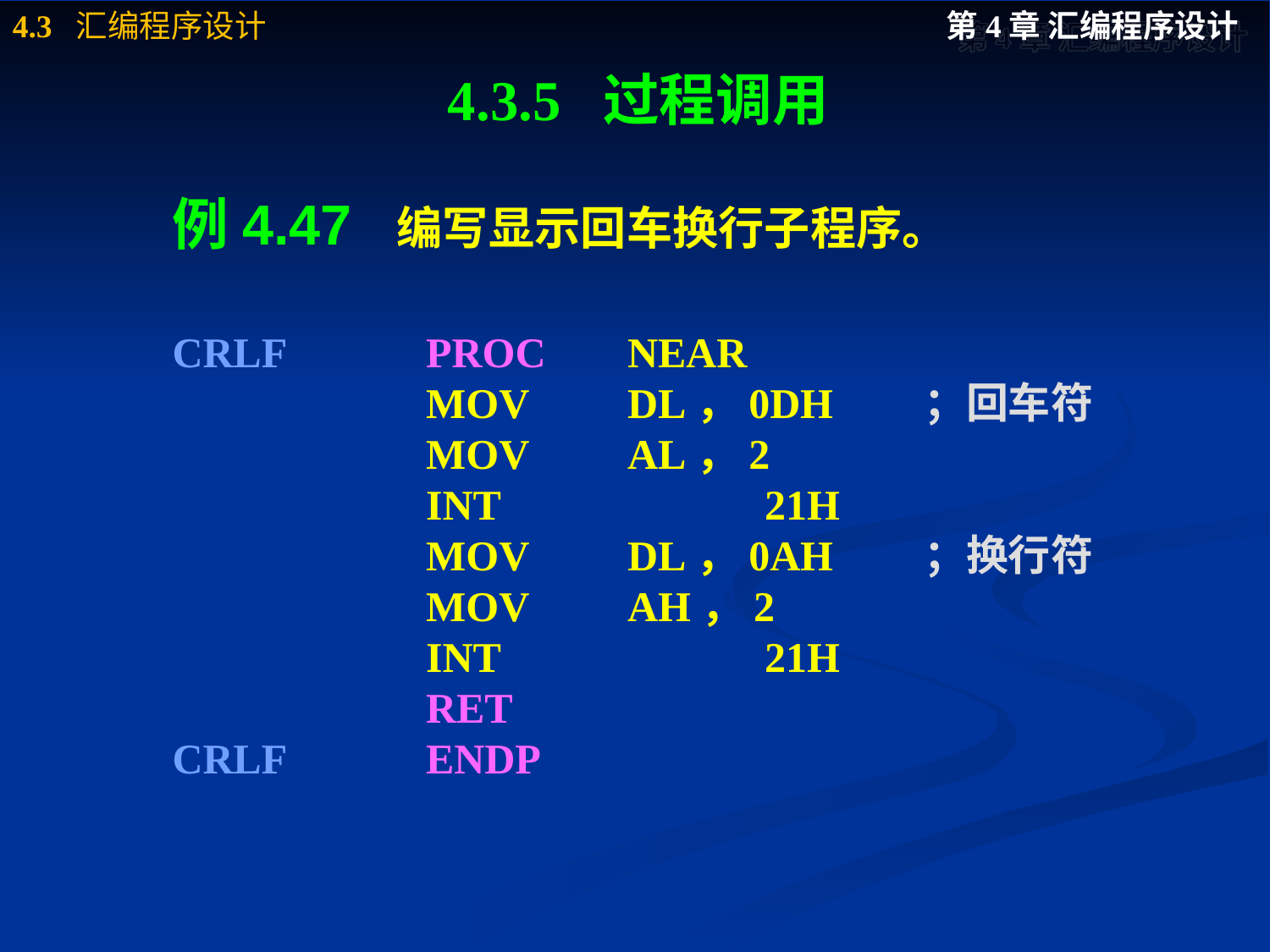

# 4.3.5  过程调用
例4.47  编写显示回车换行子程序。

CRLF	　PROC	NEAR
		　MOV	DL，0DH	　；回车符
		　MOV	AL，2
		　INT	　　　21H
		　MOV	DL，0AH	　；换行符
		　MOV	AH，2
		　INT	　　　21H
		　RET
CRLF	　ENDP